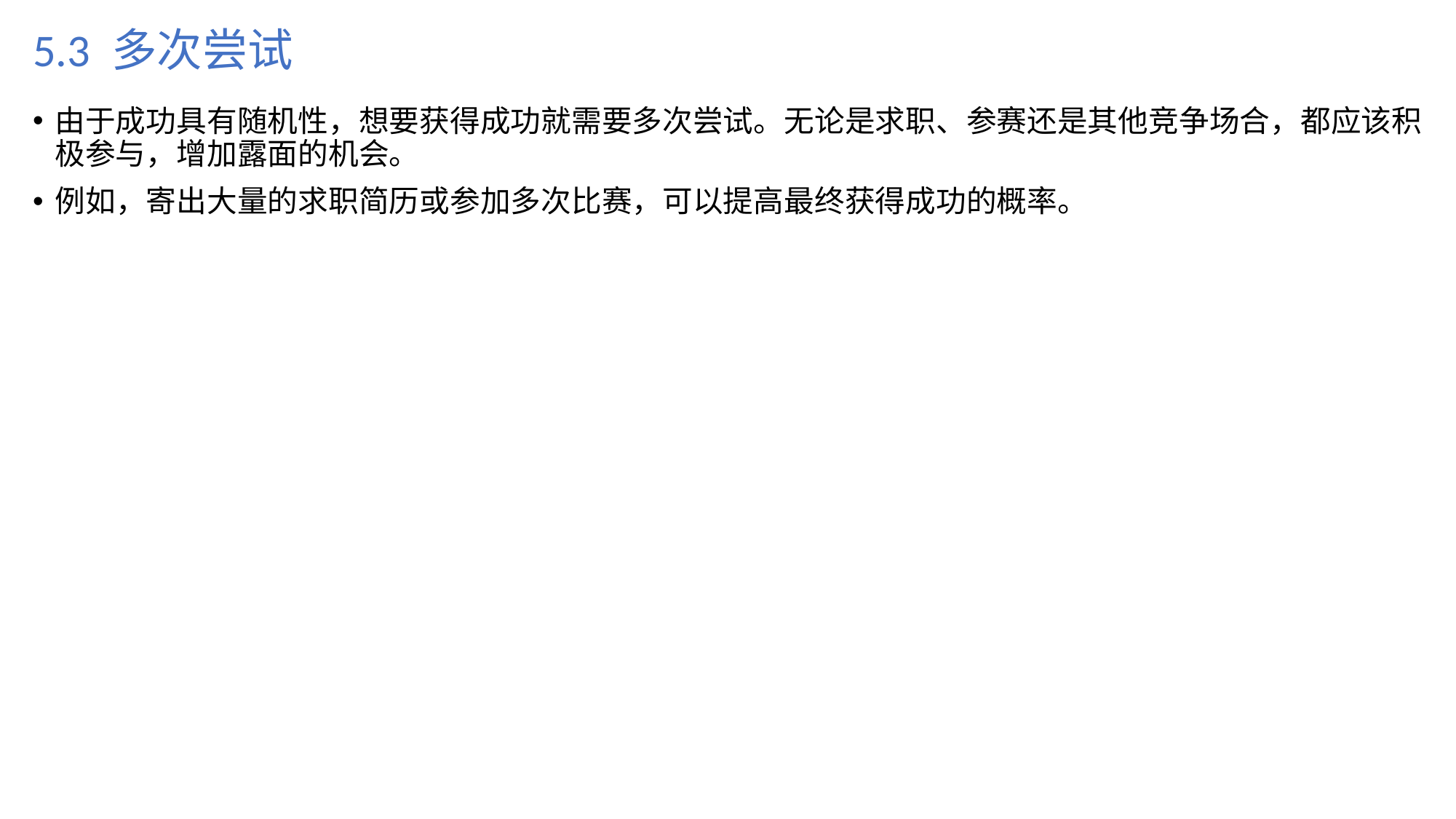

# 5.3 多次尝试
由于成功具有随机性，想要获得成功就需要多次尝试。无论是求职、参赛还是其他竞争场合，都应该积极参与，增加露面的机会。
例如，寄出大量的求职简历或参加多次比赛，可以提高最终获得成功的概率。